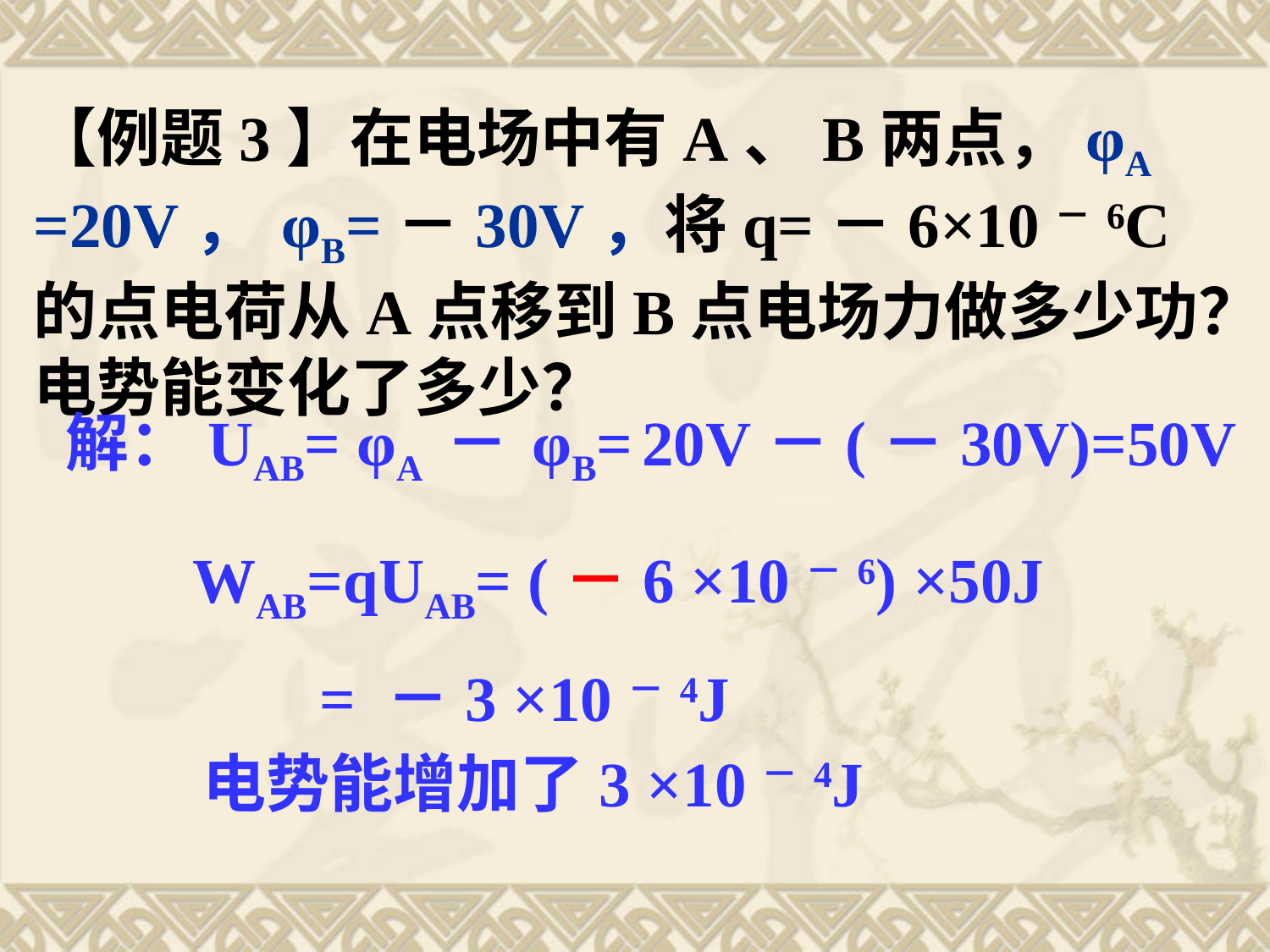

【例题3】在电场中有A、B两点，φA =20V， φB=－30V，将q=－6×10－6C的点电荷从A点移到B点电场力做多少功？电势能变化了多少？
解：UAB= φA － φB= 20V－(－30V)=50V
WAB=qUAB= (－6 ×10－6) ×50J
        = －3 ×10－4J
电势能增加了3 ×10－4J